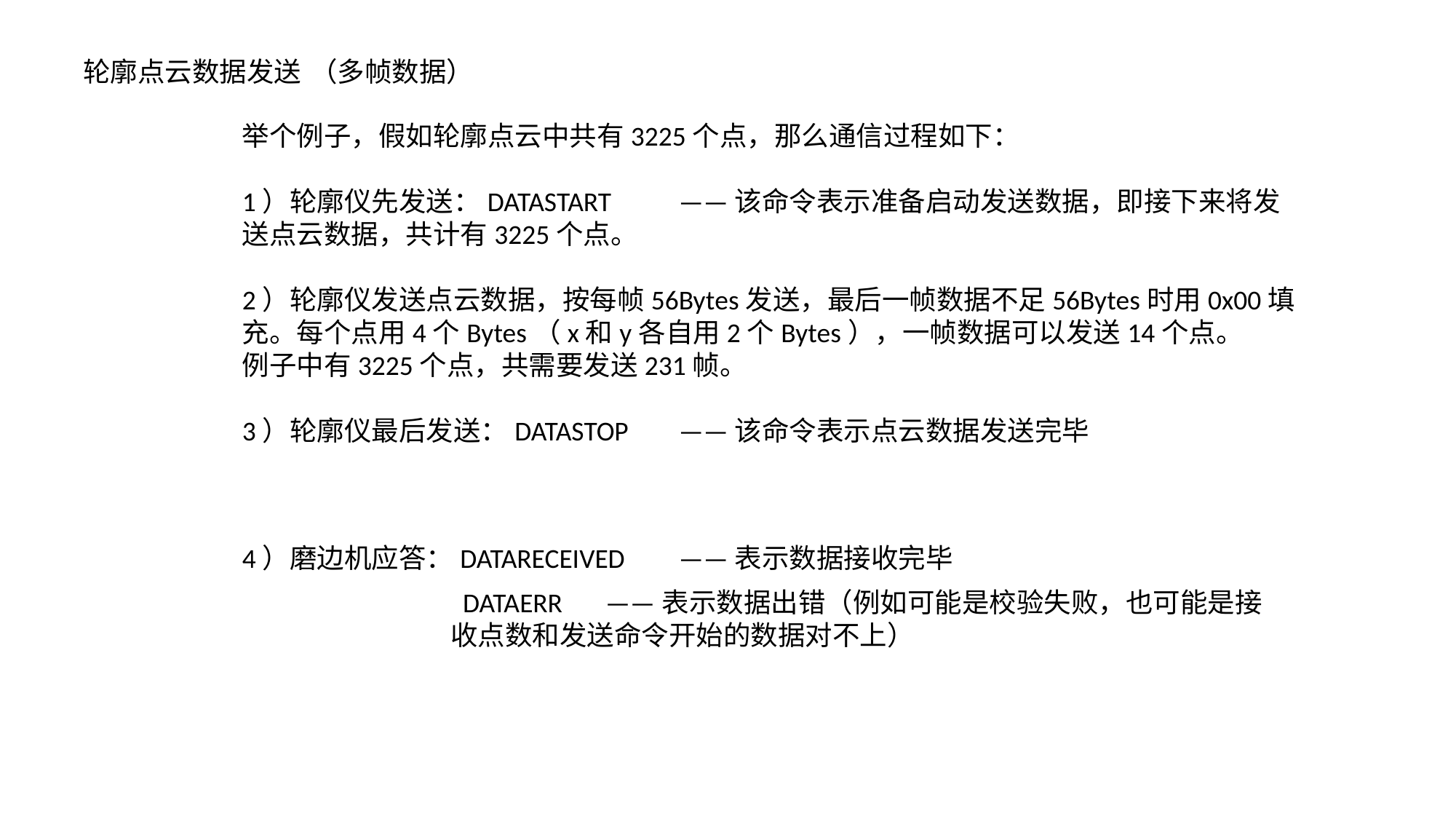

轮廓点云数据发送 （多帧数据）
举个例子，假如轮廓点云中共有3225个点，那么通信过程如下：

1）轮廓仪先发送：DATASTART	——该命令表示准备启动发送数据，即接下来将发送点云数据，共计有3225个点。

2）轮廓仪发送点云数据，按每帧56Bytes发送，最后一帧数据不足56Bytes时用0x00填充。每个点用4个Bytes（x和y各自用2个Bytes），一帧数据可以发送14个点。
例子中有3225个点，共需要发送231帧。

3）轮廓仪最后发送：DATASTOP	——该命令表示点云数据发送完毕
4）磨边机应答：DATARECEIVED	——表示数据接收完毕
  DATAERR       ——表示数据出错（例如可能是校验失败，也可能是接收点数和发送命令开始的数据对不上）